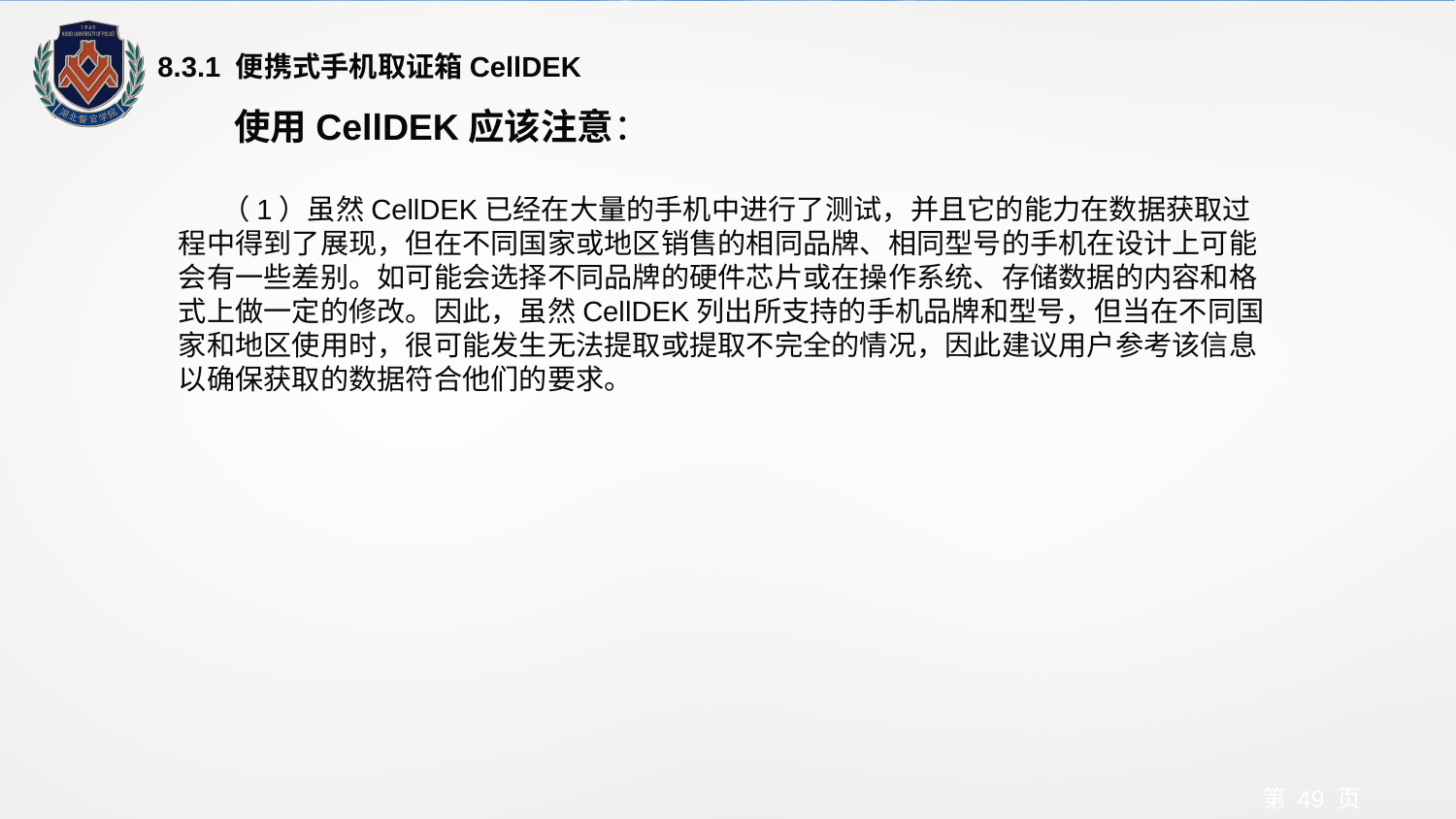

8.3.1 便携式手机取证箱CellDEK
 使用CellDEK应该注意：

（1）虽然CellDEK已经在大量的手机中进行了测试，并且它的能力在数据获取过程中得到了展现，但在不同国家或地区销售的相同品牌、相同型号的手机在设计上可能会有一些差别。如可能会选择不同品牌的硬件芯片或在操作系统、存储数据的内容和格式上做一定的修改。因此，虽然CellDEK列出所支持的手机品牌和型号，但当在不同国家和地区使用时，很可能发生无法提取或提取不完全的情况，因此建议用户参考该信息以确保获取的数据符合他们的要求。